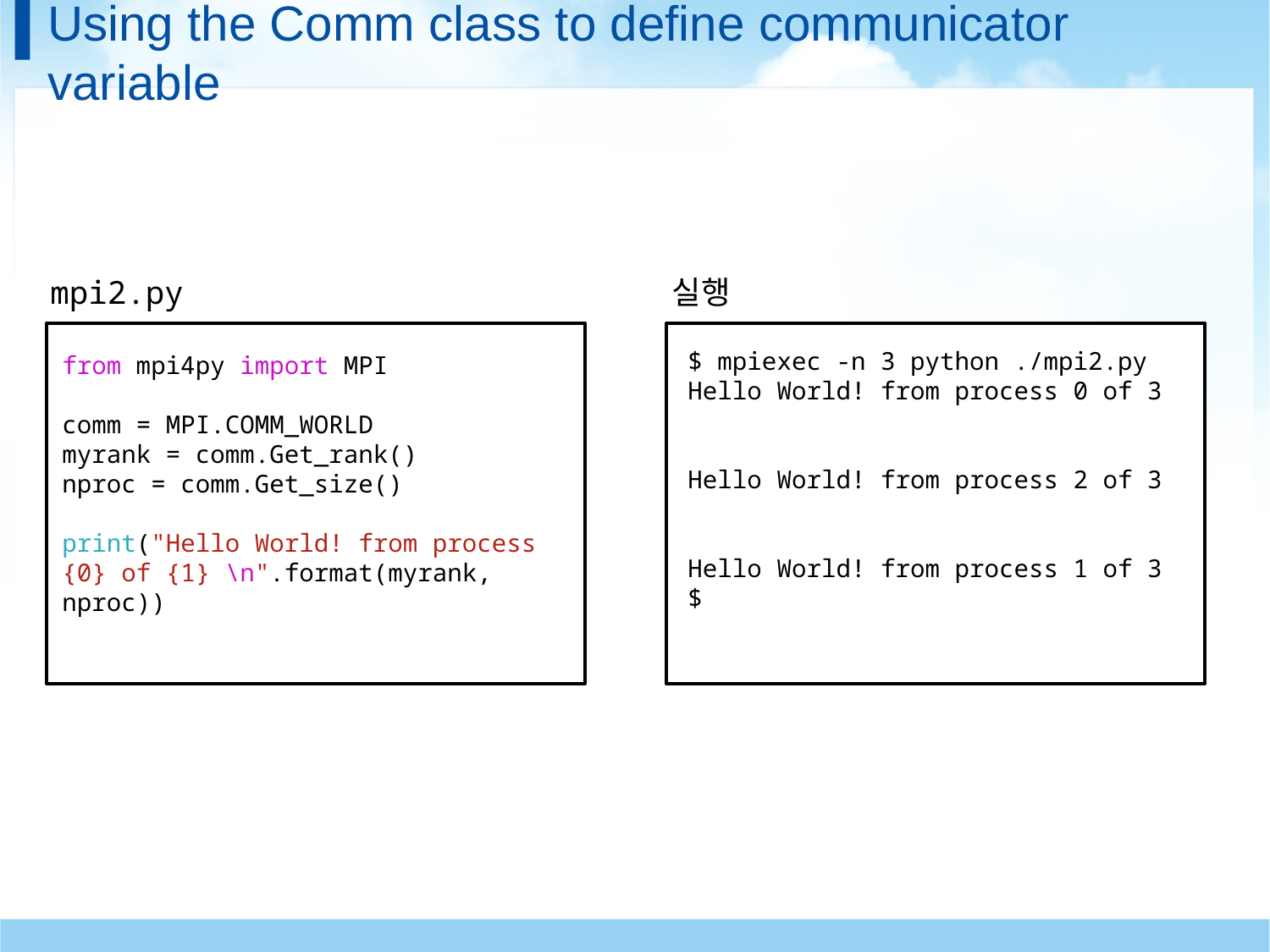

# Using the Comm class to define communicator variable
mpi2.py
실행

$ mpiexec -n 3 python ./mpi2.py
Hello World! from process 0 of 3

Hello World! from process 2 of 3

Hello World! from process 1 of 3
$
from mpi4py import MPI

comm = MPI.COMM_WORLD
myrank = comm.Get_rank()
nproc = comm.Get_size()
print("Hello World! from process {0} of {1} \n".format(myrank, nproc))